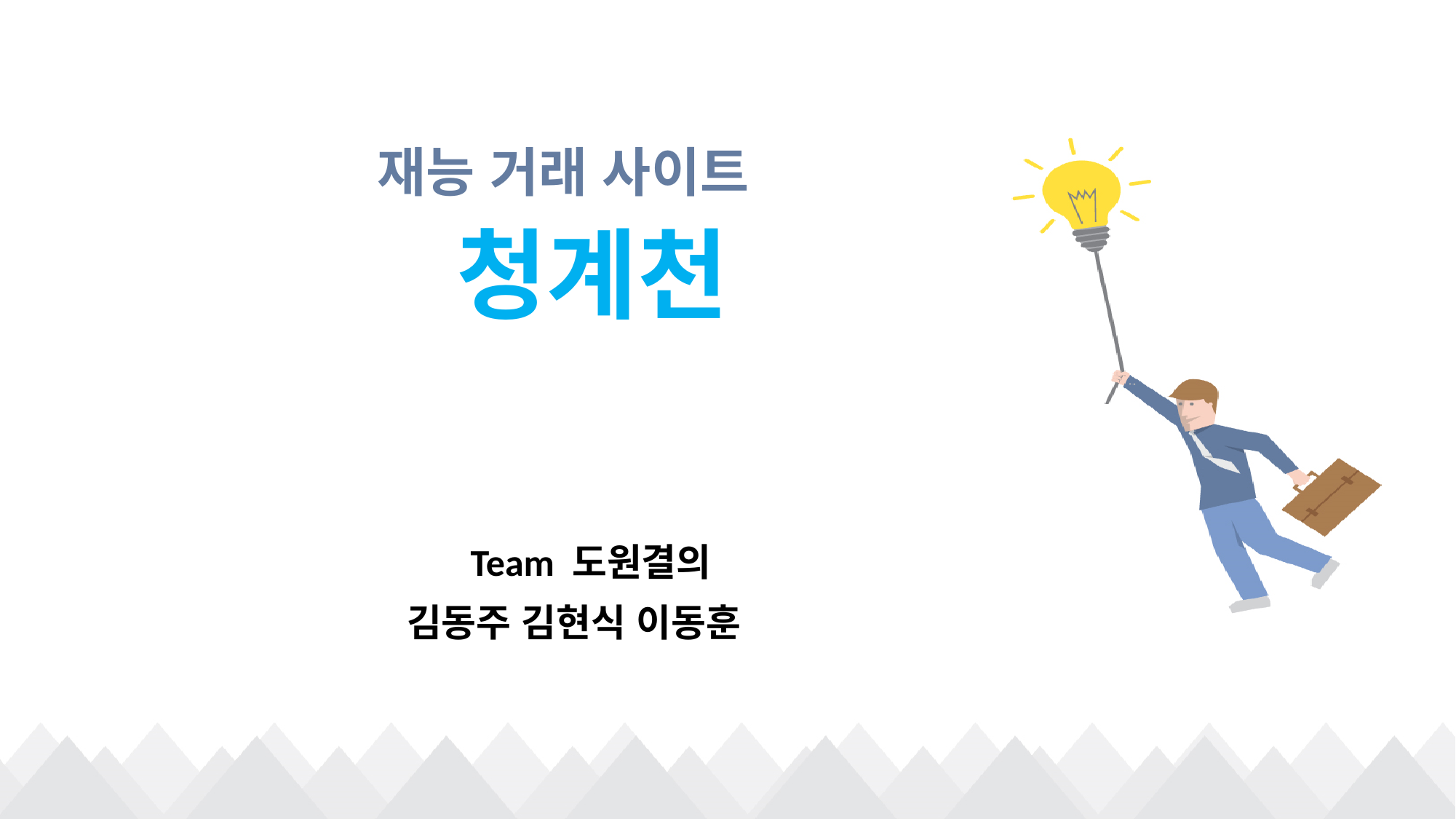

재능 거래 사이트
청계천
Team 도원결의
김동주 김현식 이동훈